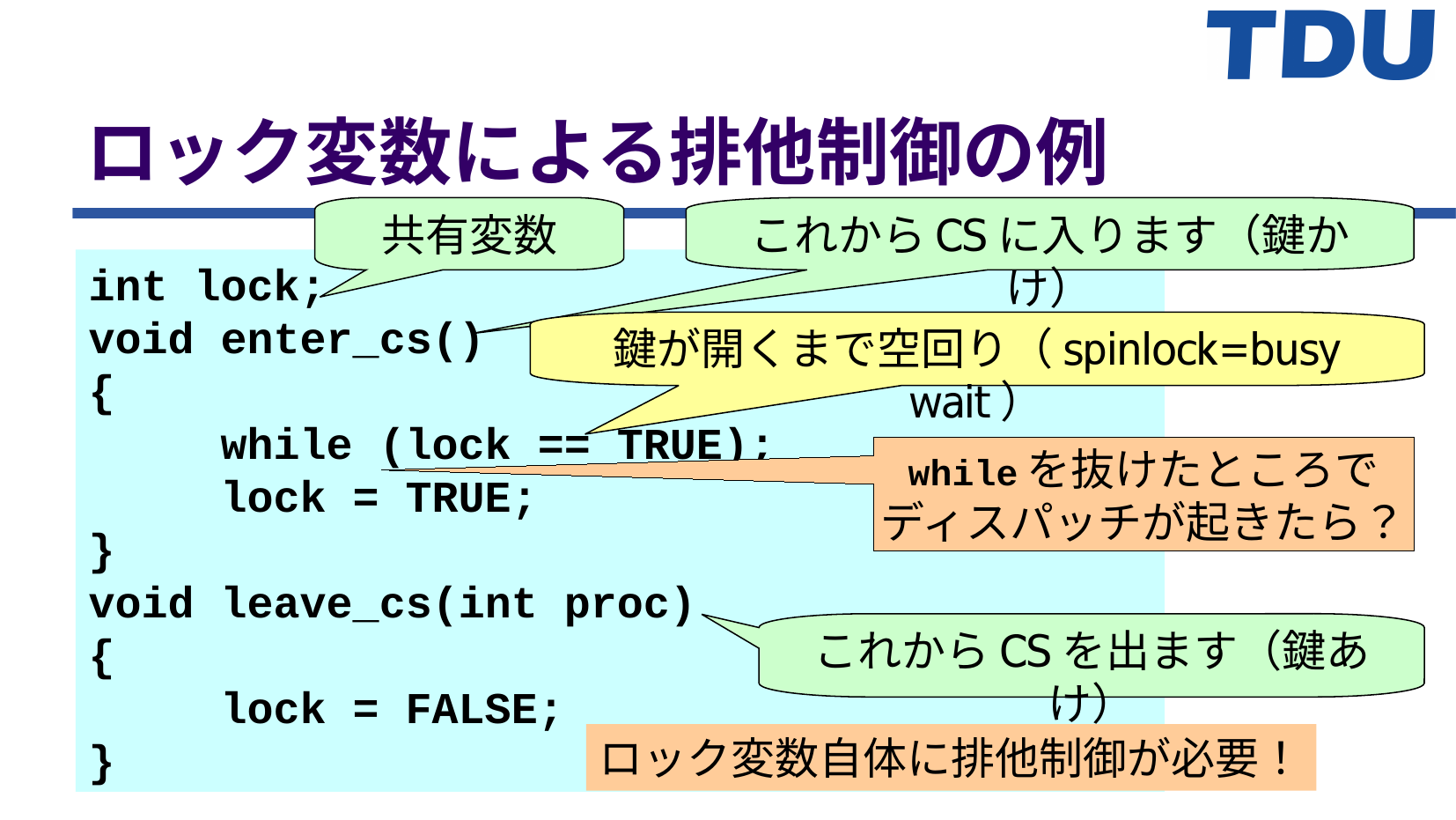

ロック変数による排他制御の例
共有変数
これからCSに入ります（鍵かけ）
int lock;
void enter_cs()
{
	while (lock == TRUE);
	lock = TRUE;
}
void leave_cs(int proc)
{
	lock = FALSE;
}
鍵が開くまで空回り（spinlock=busy wait）
whileを抜けたところで
ディスパッチが起きたら？
これからCSを出ます（鍵あけ）
ロック変数自体に排他制御が必要！